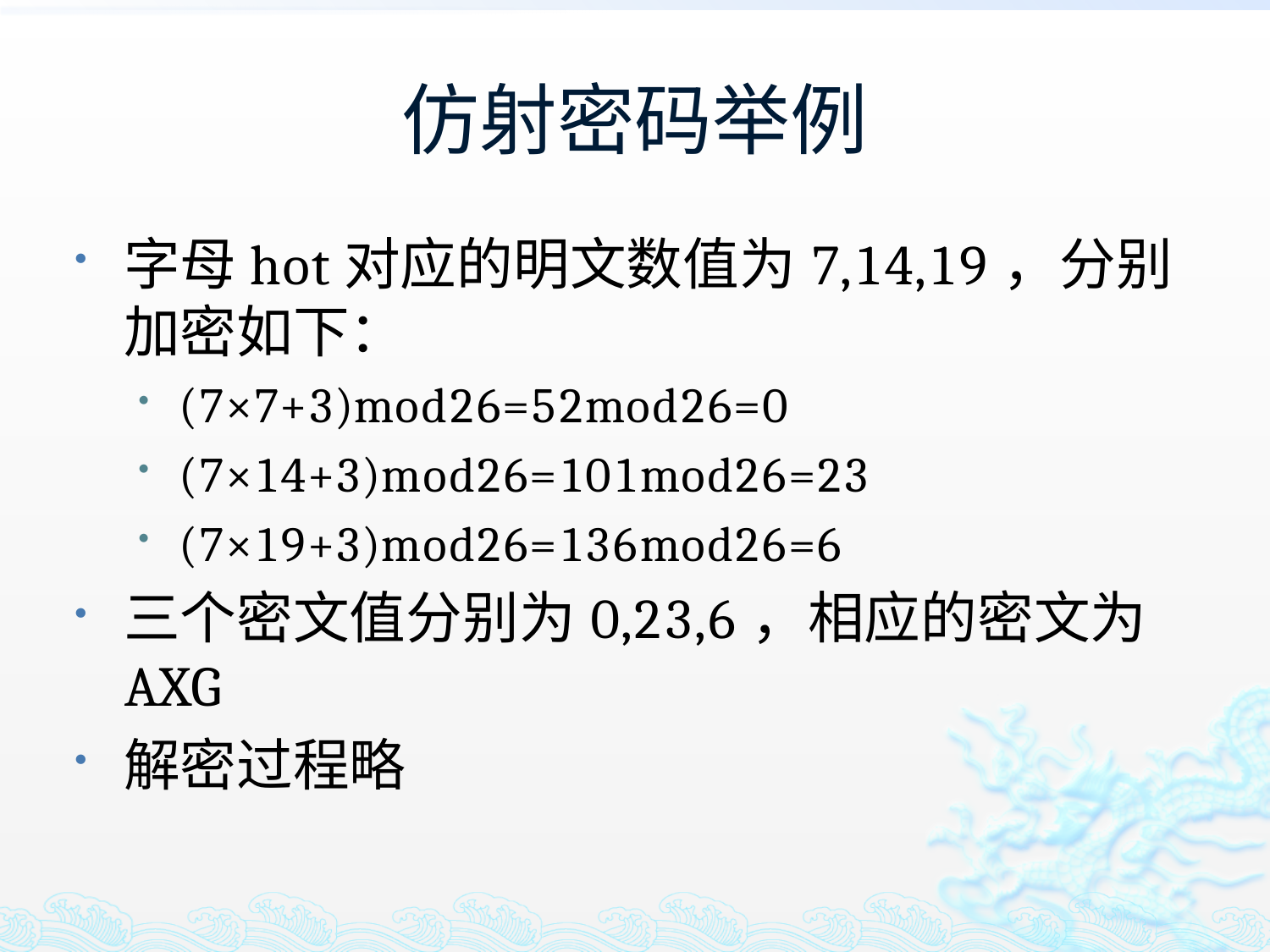

# 仿射密码举例
字母hot对应的明文数值为7,14,19，分别加密如下：
(7×7+3)mod26=52mod26=0
(7×14+3)mod26=101mod26=23
(7×19+3)mod26=136mod26=6
三个密文值分别为0,23,6，相应的密文为AXG
解密过程略